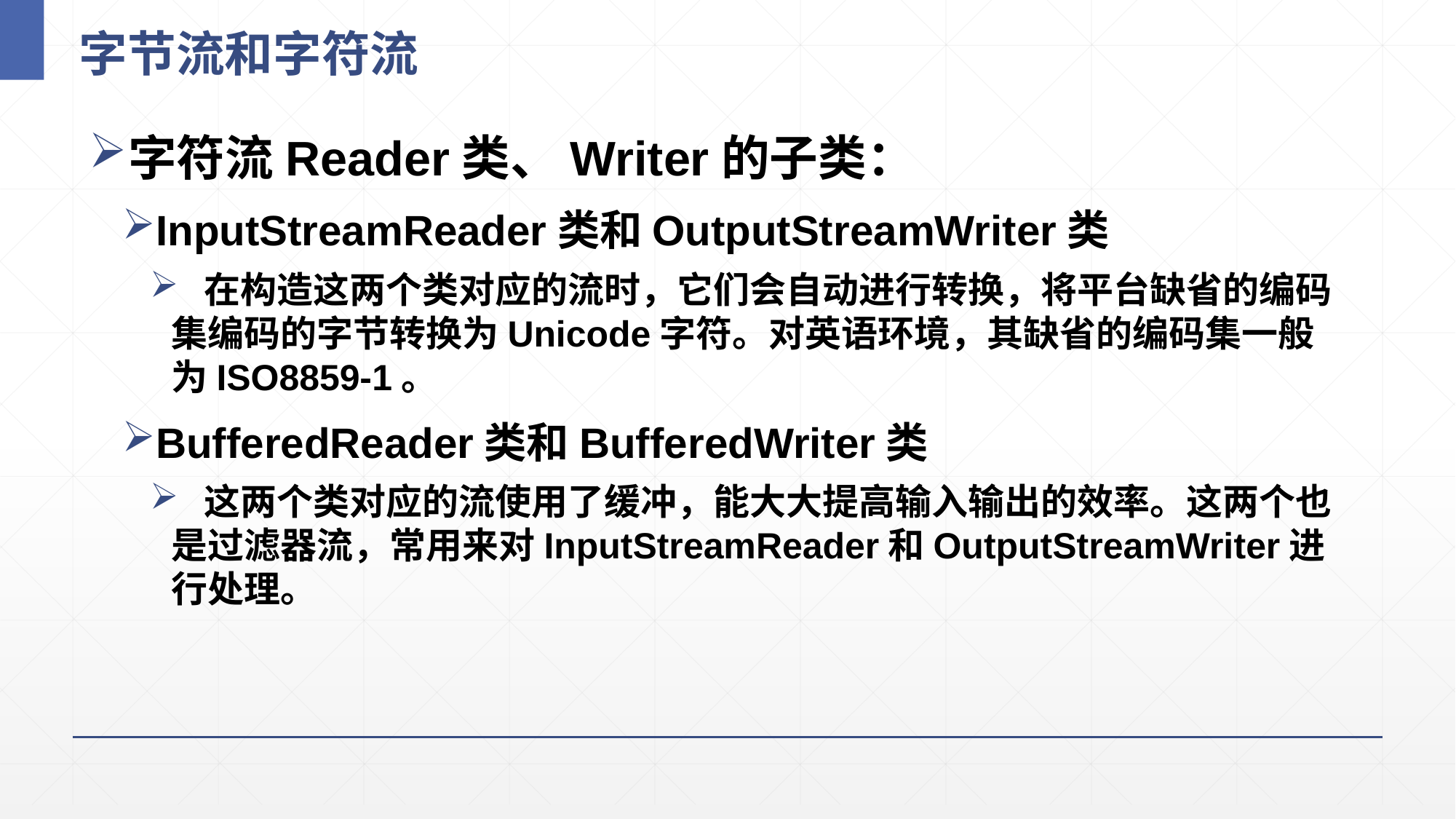

# 字节流和字符流
字符流Reader类、Writer的子类：
InputStreamReader类和OutputStreamWriter类
  在构造这两个类对应的流时，它们会自动进行转换，将平台缺省的编码集编码的字节转换为Unicode字符。对英语环境，其缺省的编码集一般为ISO8859-1。
BufferedReader类和BufferedWriter类
  这两个类对应的流使用了缓冲，能大大提高输入输出的效率。这两个也是过滤器流，常用来对InputStreamReader和OutputStreamWriter进行处理。